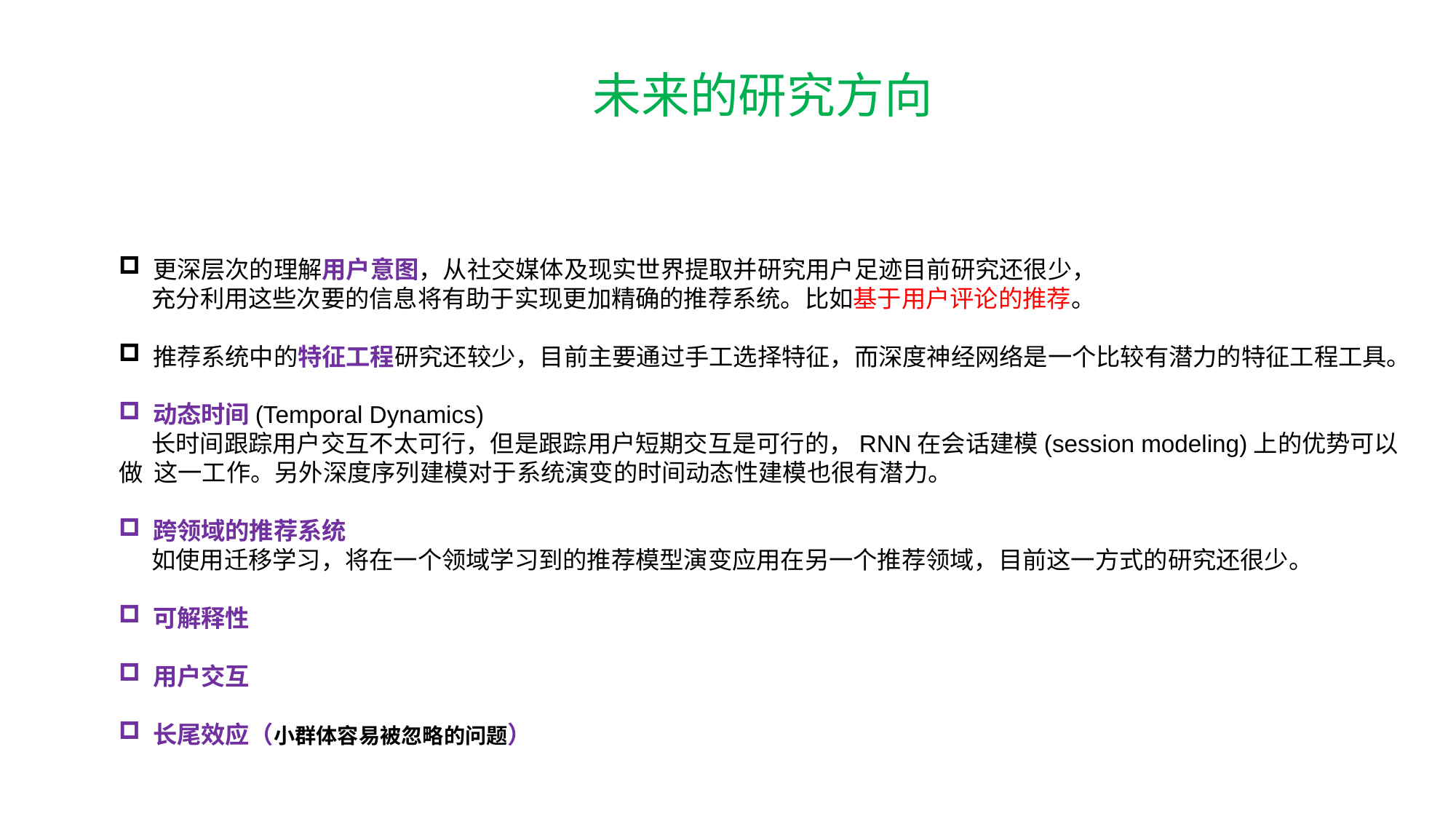

未来的研究方向
更深层次的理解用户意图，从社交媒体及现实世界提取并研究用户足迹目前研究还很少，
     充分利用这些次要的信息将有助于实现更加精确的推荐系统。比如基于用户评论的推荐。

推荐系统中的特征工程研究还较少，目前主要通过手工选择特征，而深度神经网络是一个比较有潜力的特征工程工具。

动态时间(Temporal Dynamics)
     长时间跟踪用户交互不太可行，但是跟踪用户短期交互是可行的，RNN在会话建模(session modeling)上的优势可以做  这一工作。另外深度序列建模对于系统演变的时间动态性建模也很有潜力。

跨领域的推荐系统
     如使用迁移学习，将在一个领域学习到的推荐模型演变应用在另一个推荐领域，目前这一方式的研究还很少。

可解释性

用户交互

长尾效应（小群体容易被忽略的问题）